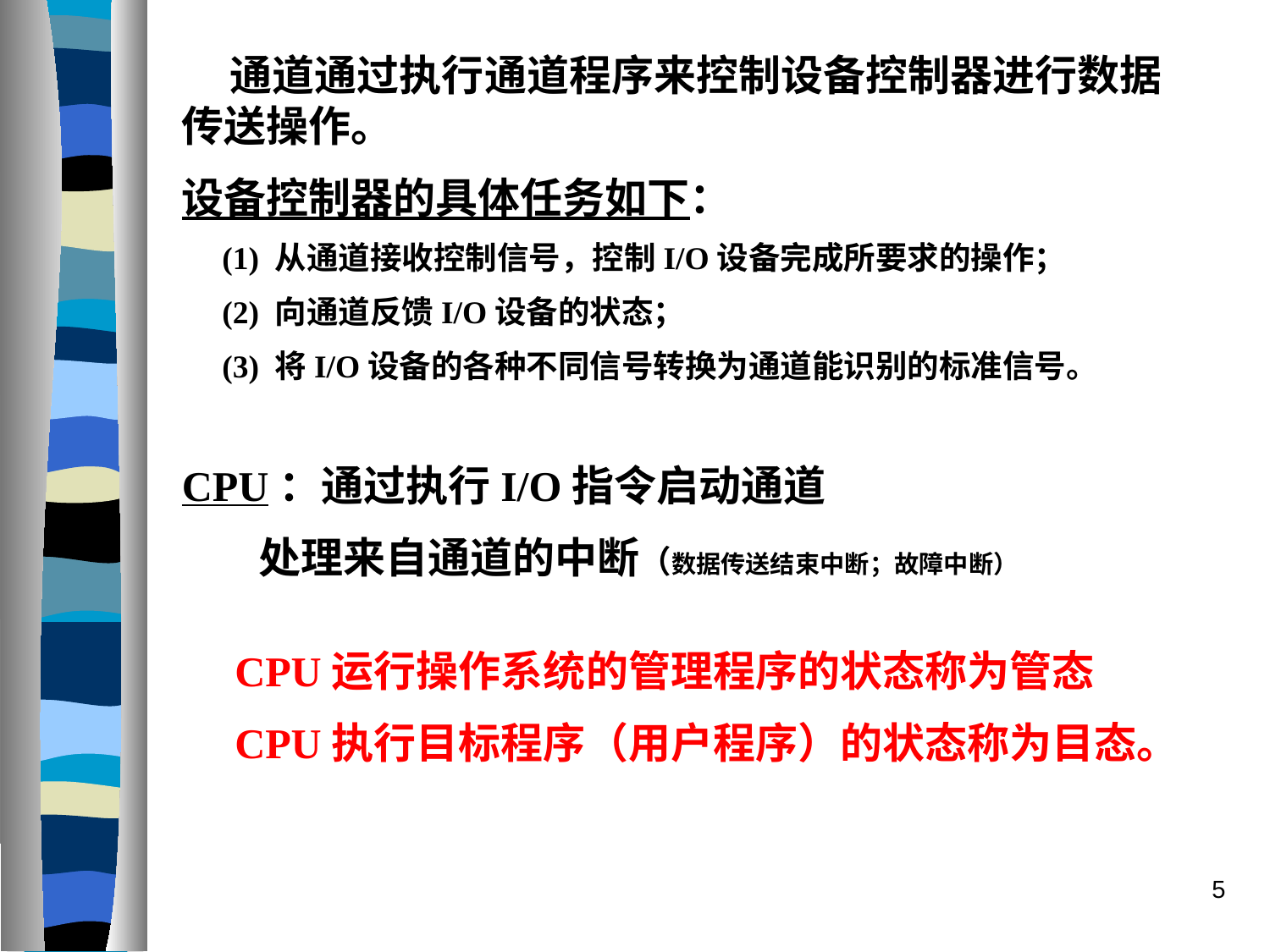

通道通过执行通道程序来控制设备控制器进行数据传送操作。
设备控制器的具体任务如下：
     (1) 从通道接收控制信号，控制I/O设备完成所要求的操作；
     (2) 向通道反馈I/O设备的状态；
     (3) 将I/O设备的各种不同信号转换为通道能识别的标准信号。

CPU：通过执行I/O指令启动通道
       处理来自通道的中断（数据传送结束中断；故障中断）

     CPU运行操作系统的管理程序的状态称为管态
     CPU执行目标程序（用户程序）的状态称为目态。
5